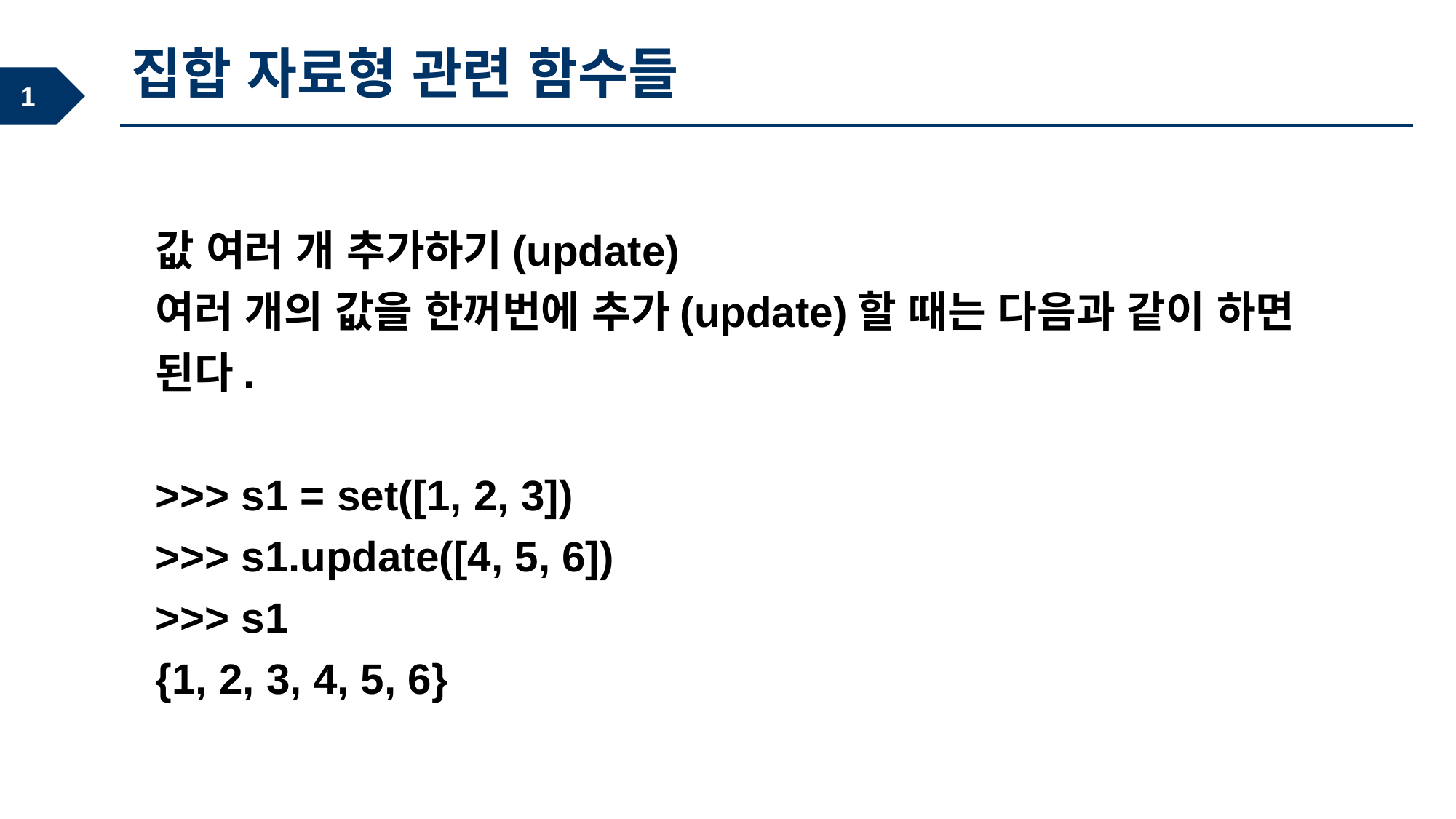

집합 자료형 관련 함수들
값 여러 개 추가하기(update)
여러 개의 값을 한꺼번에 추가(update)할 때는 다음과 같이 하면 된다.

>>> s1 = set([1, 2, 3])
>>> s1.update([4, 5, 6])
>>> s1
{1, 2, 3, 4, 5, 6}